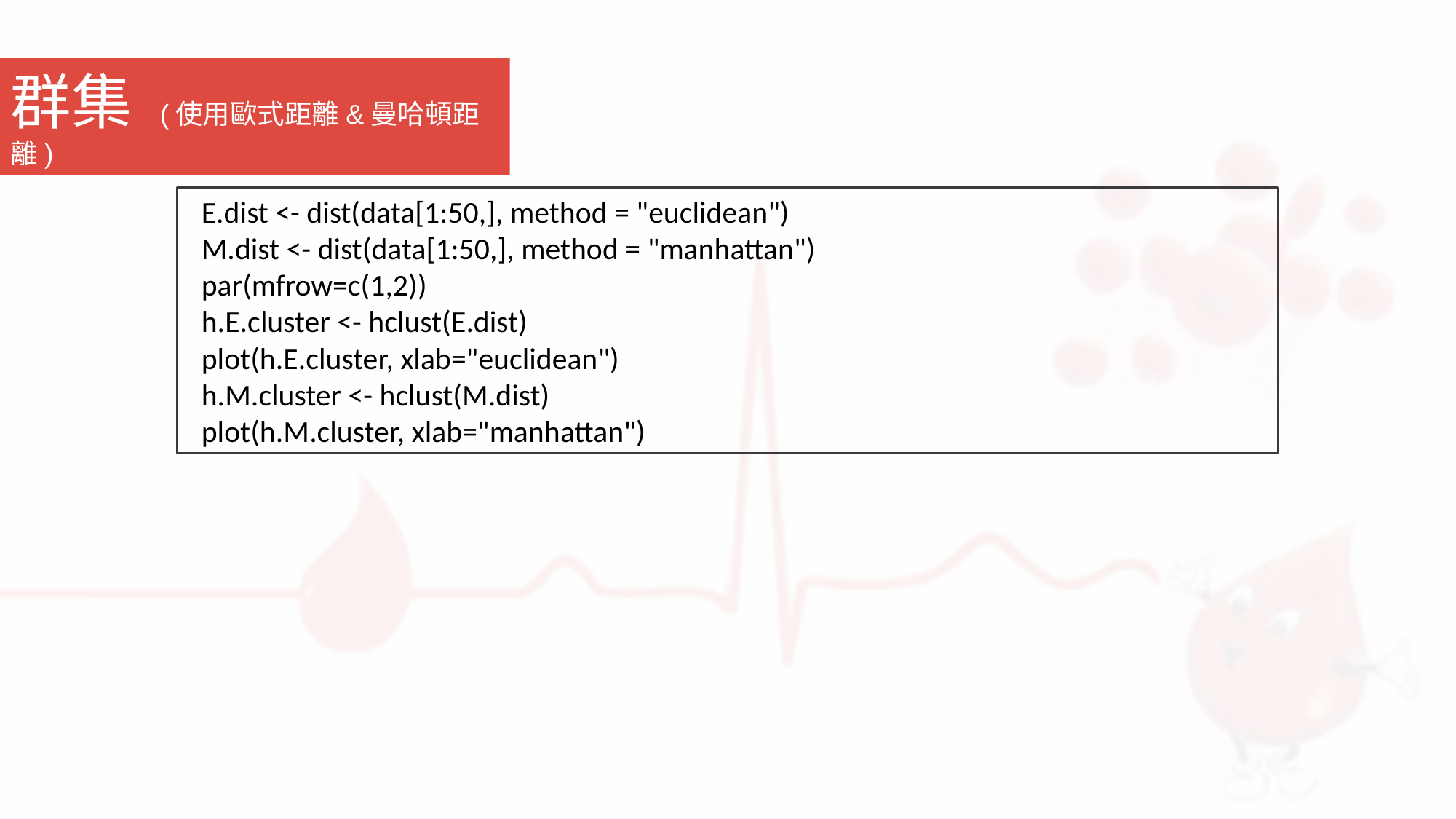

群集 (使用歐式距離&曼哈頓距離)
  E.dist <- dist(data[1:50,], method = "euclidean")
  M.dist <- dist(data[1:50,], method = "manhattan")
  par(mfrow=c(1,2))
  h.E.cluster <- hclust(E.dist)
  plot(h.E.cluster, xlab="euclidean")
  h.M.cluster <- hclust(M.dist)
  plot(h.M.cluster, xlab="manhattan")